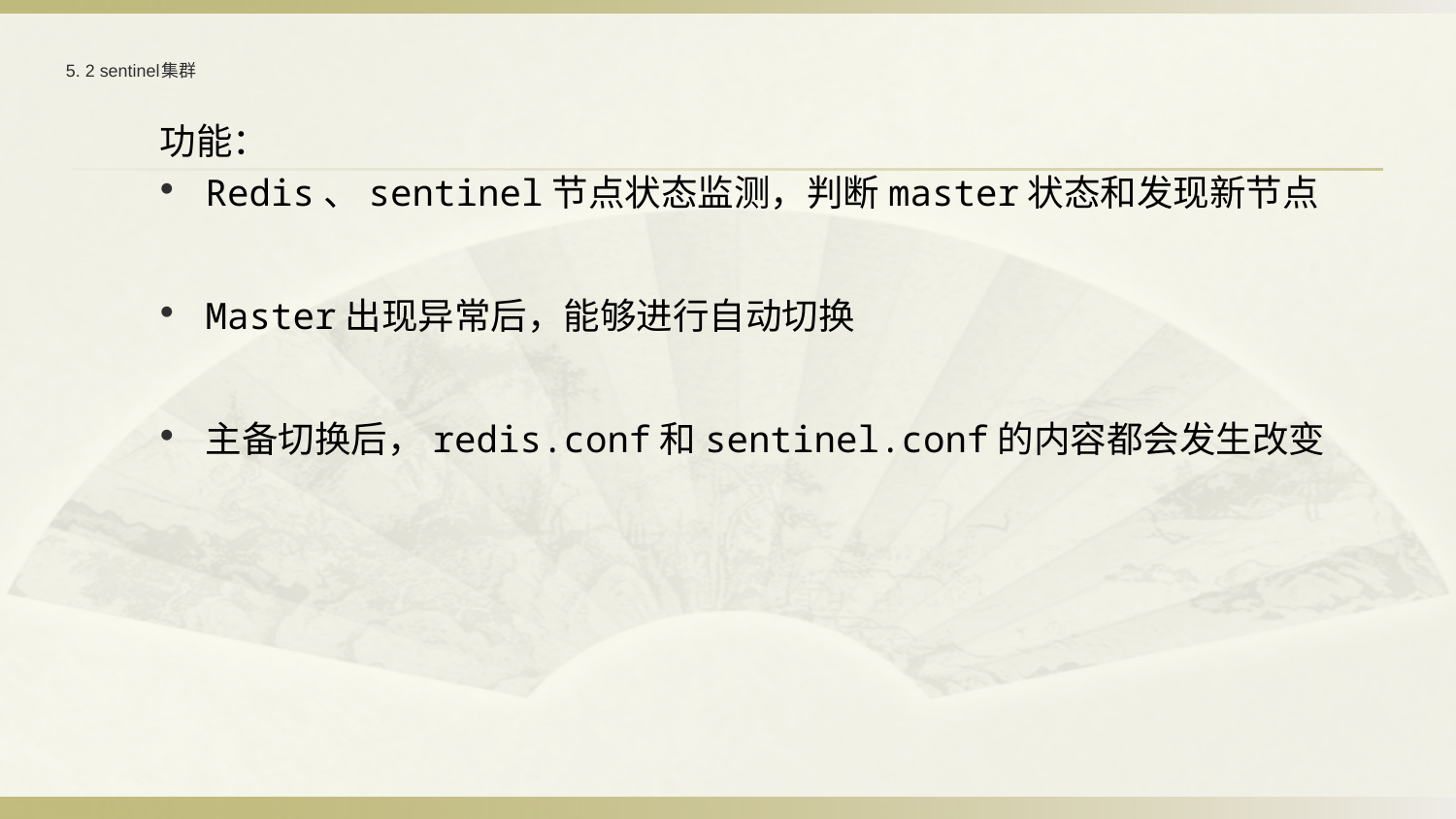

# 5. 2 sentinel集群
功能：
Redis、sentinel节点状态监测，判断master状态和发现新节点

Master出现异常后，能够进行自动切换

主备切换后，redis.conf和sentinel.conf的内容都会发生改变